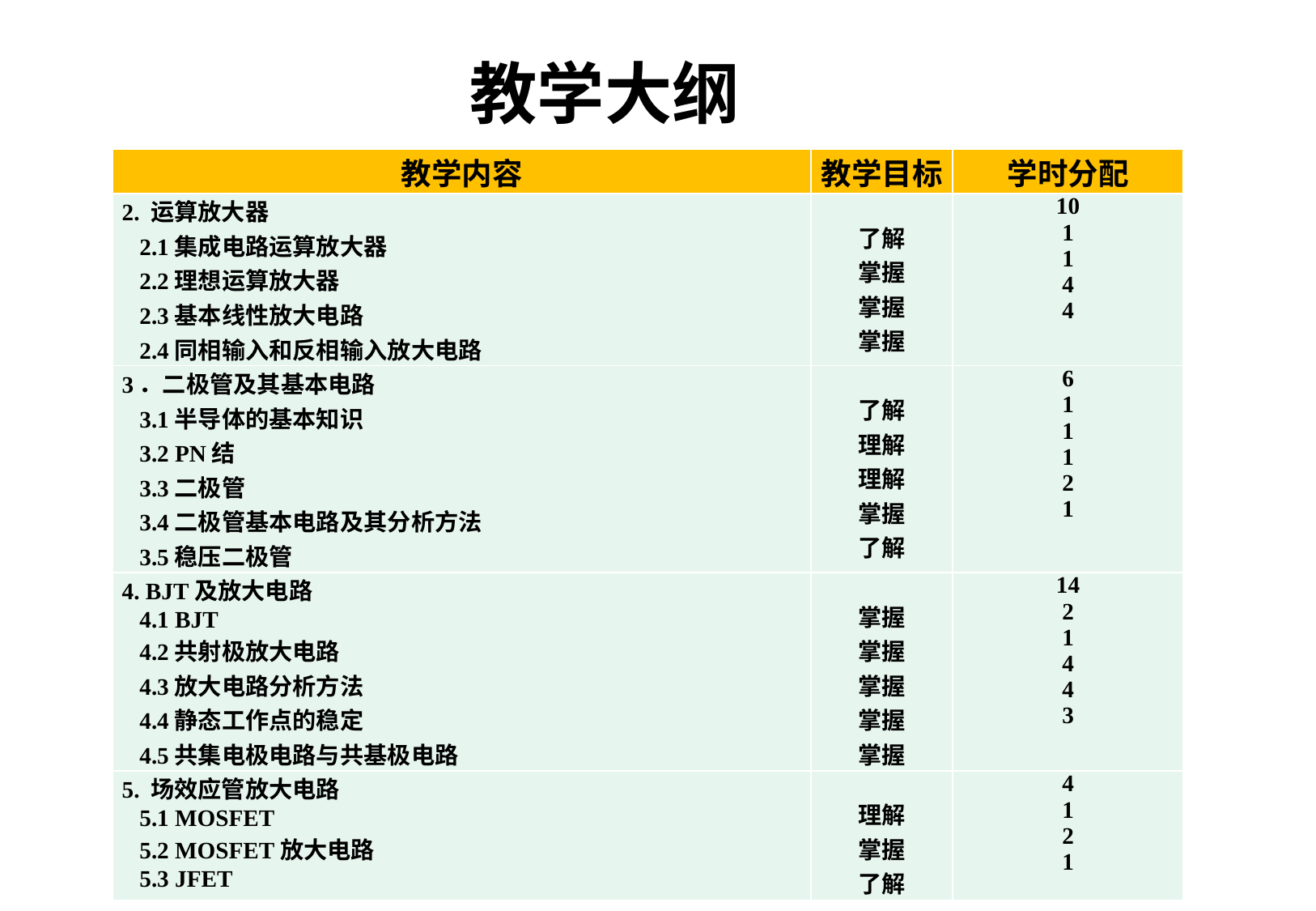

# 教学大纲
| 教学内容 | 教学目标 | 学时分配 |
| --- | --- | --- |
| 2. 运算放大器 2.1集成电路运算放大器 2.2理想运算放大器 2.3基本线性放大电路 2.4同相输入和反相输入放大电路 | 了解 掌握 掌握 掌握 | 10 1 1 4 4 |
| 3．二极管及其基本电路 3.1半导体的基本知识 3.2 PN结 3.3二极管 3.4二极管基本电路及其分析方法 3.5稳压二极管 | 了解 理解 理解 掌握 了解 | 6 1 1 1 2 1 |
| 4. BJT及放大电路 4.1 BJT 4.2共射极放大电路 4.3放大电路分析方法 4.4静态工作点的稳定 4.5共集电极电路与共基极电路 | 掌握 掌握 掌握 掌握 掌握 | 14 2 1 4 4 3 |
| 5. 场效应管放大电路 5.1 MOSFET 5.2 MOSFET放大电路 5.3 JFET | 理解 掌握 了解 | 4 1 2 1 |